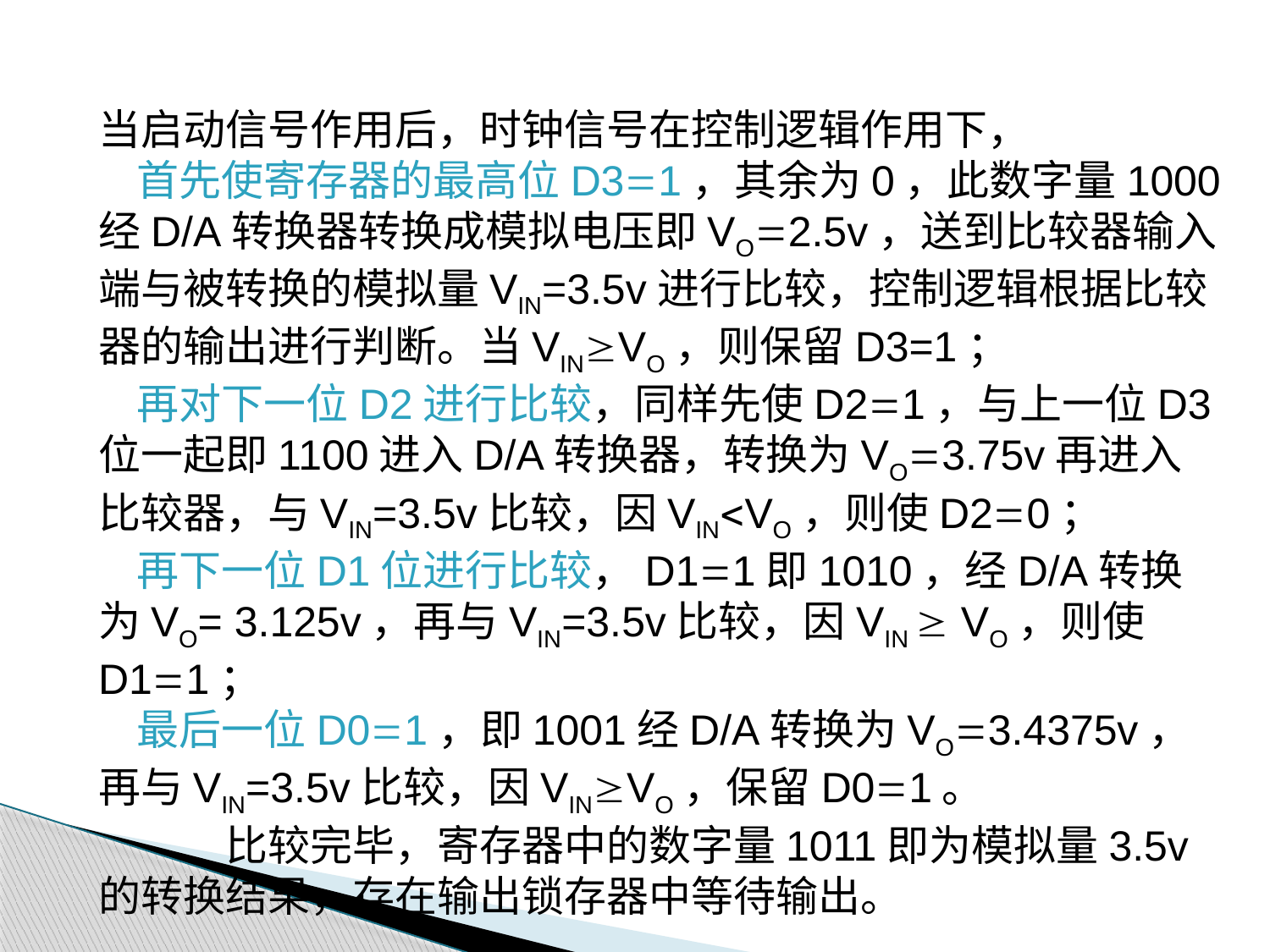

当启动信号作用后，时钟信号在控制逻辑作用下，
	   首先使寄存器的最高位D3=1，其余为0，此数字量1000经D/A转换器转换成模拟电压即VO=2.5v，送到比较器输入端与被转换的模拟量VIN=3.5v进行比较，控制逻辑根据比较器的输出进行判断。当VIN≥VO，则保留D3=1；
	   再对下一位D2进行比较，同样先使D2=1，与上一位D3位一起即1100进入D/A转换器，转换为VO=3.75v再进入比较器，与VIN=3.5v比较，因VIN<VO，则使D2=0；
	   再下一位D1位进行比较，D1=1即1010，经D/A转换为VO= 3.125v，再与VIN=3.5v比较，因VIN ≥ VO，则使D1=1；
	   最后一位D0=1，即1001经D/A转换为VO=3.4375v，再与VIN=3.5v比较，因VIN≥VO，保留D0=1。
		比较完毕，寄存器中的数字量1011即为模拟量3.5v的转换结果，存在输出锁存器中等待输出。